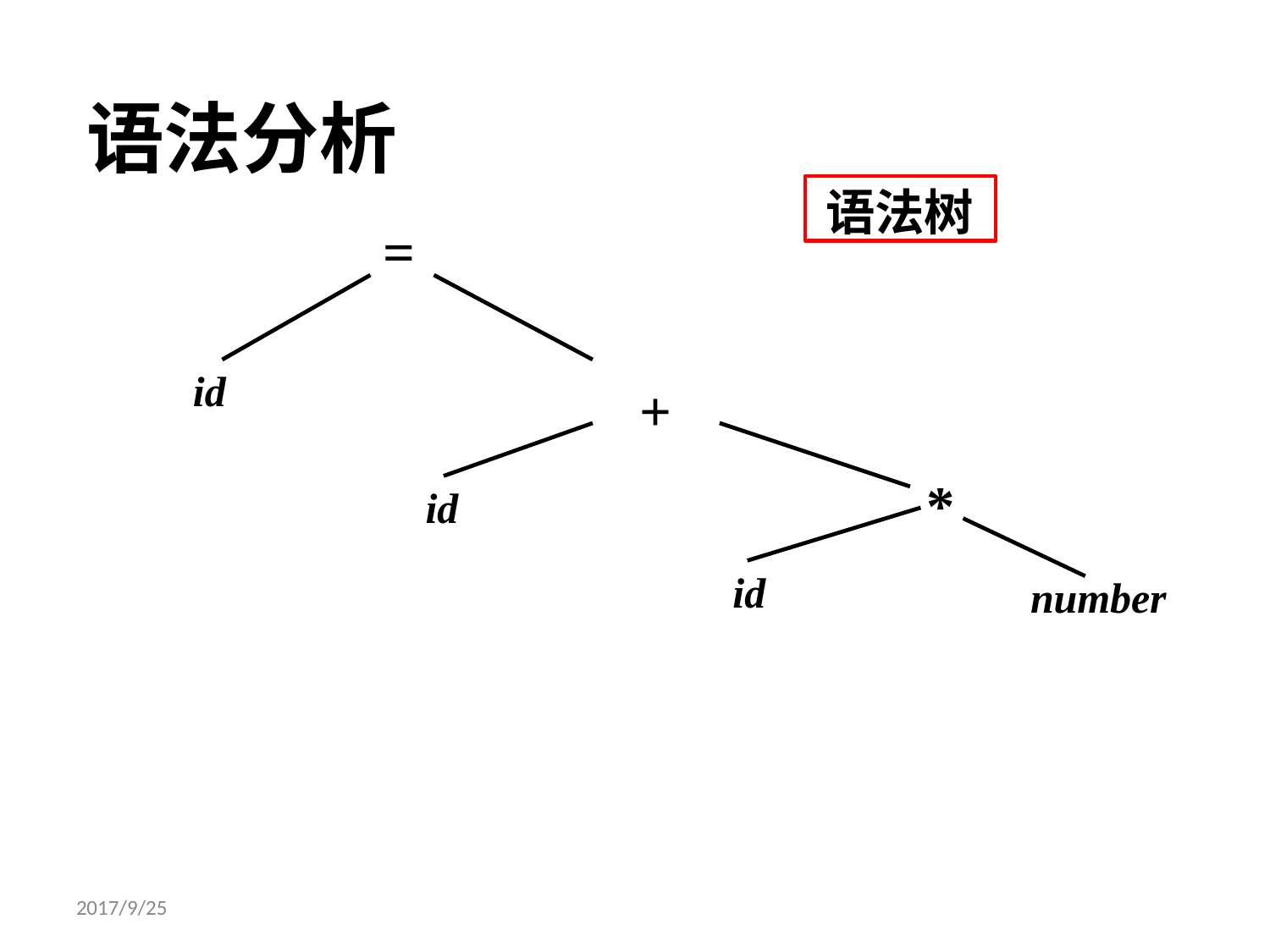

# 语法分析
语法树
=

id
+

*
id

id
number
2017/9/25
31